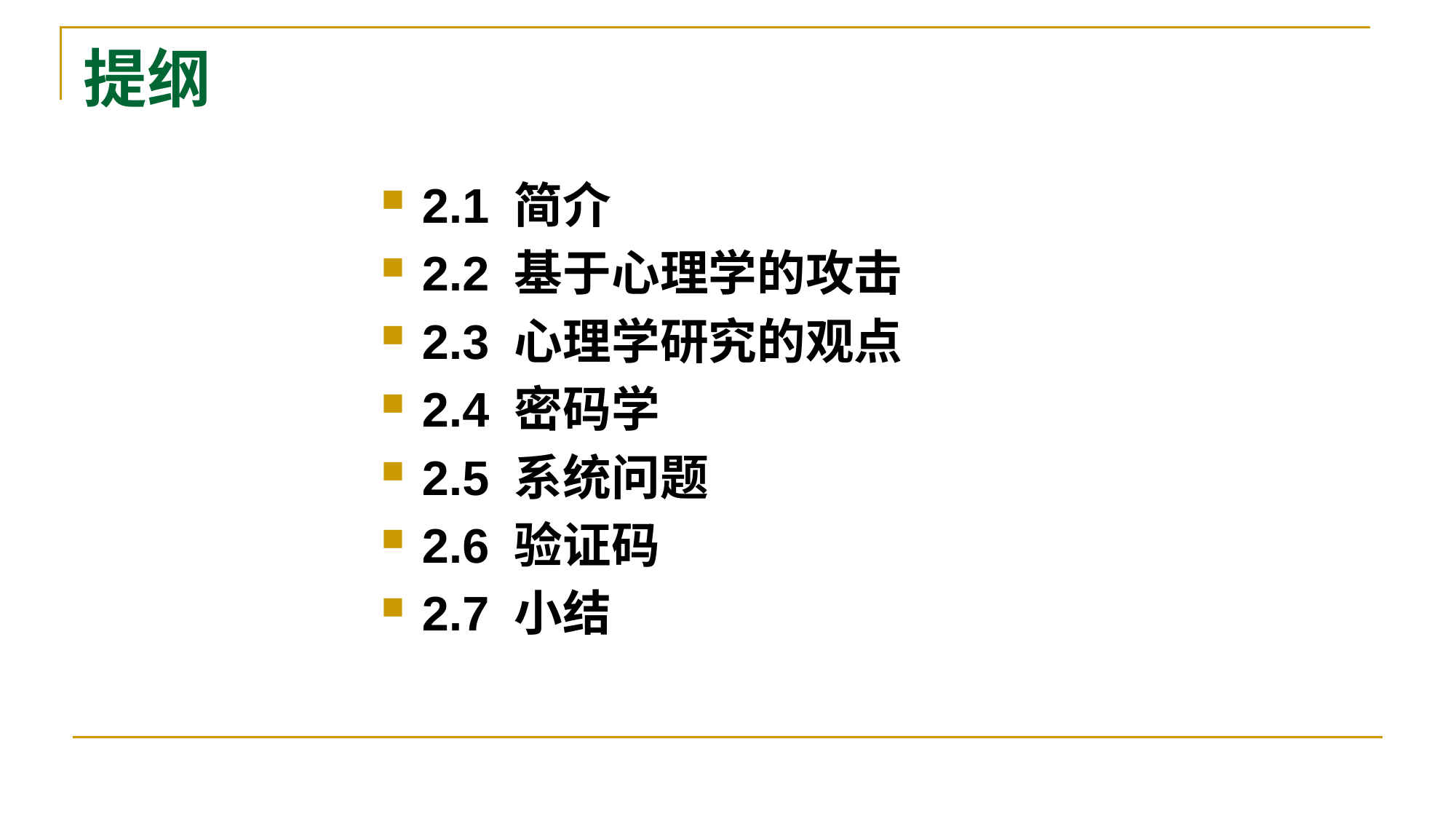

# 提纲
2.1 简介
2.2 基于心理学的攻击
2.3 心理学研究的观点
2.4 密码学
2.5 系统问题
2.6 验证码
2.7 小结